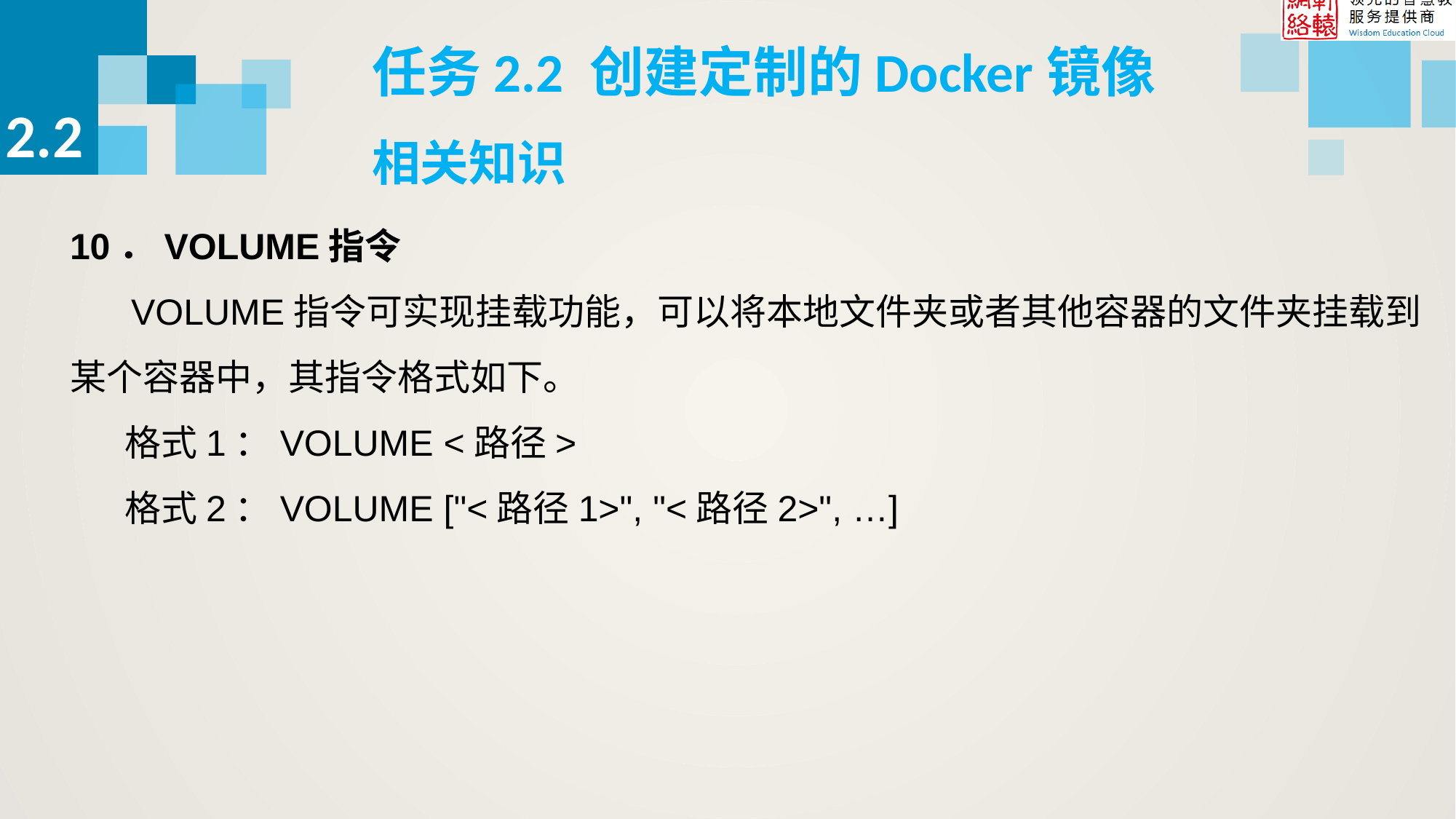

任务2.2 创建定制的Docker镜像
2.2
相关知识
10．VOLUME指令
      VOLUME指令可实现挂载功能，可以将本地文件夹或者其他容器的文件夹挂载到某个容器中，其指令格式如下。
格式1：VOLUME <路径>
格式2：VOLUME ["<路径1>", "<路径2>", …]